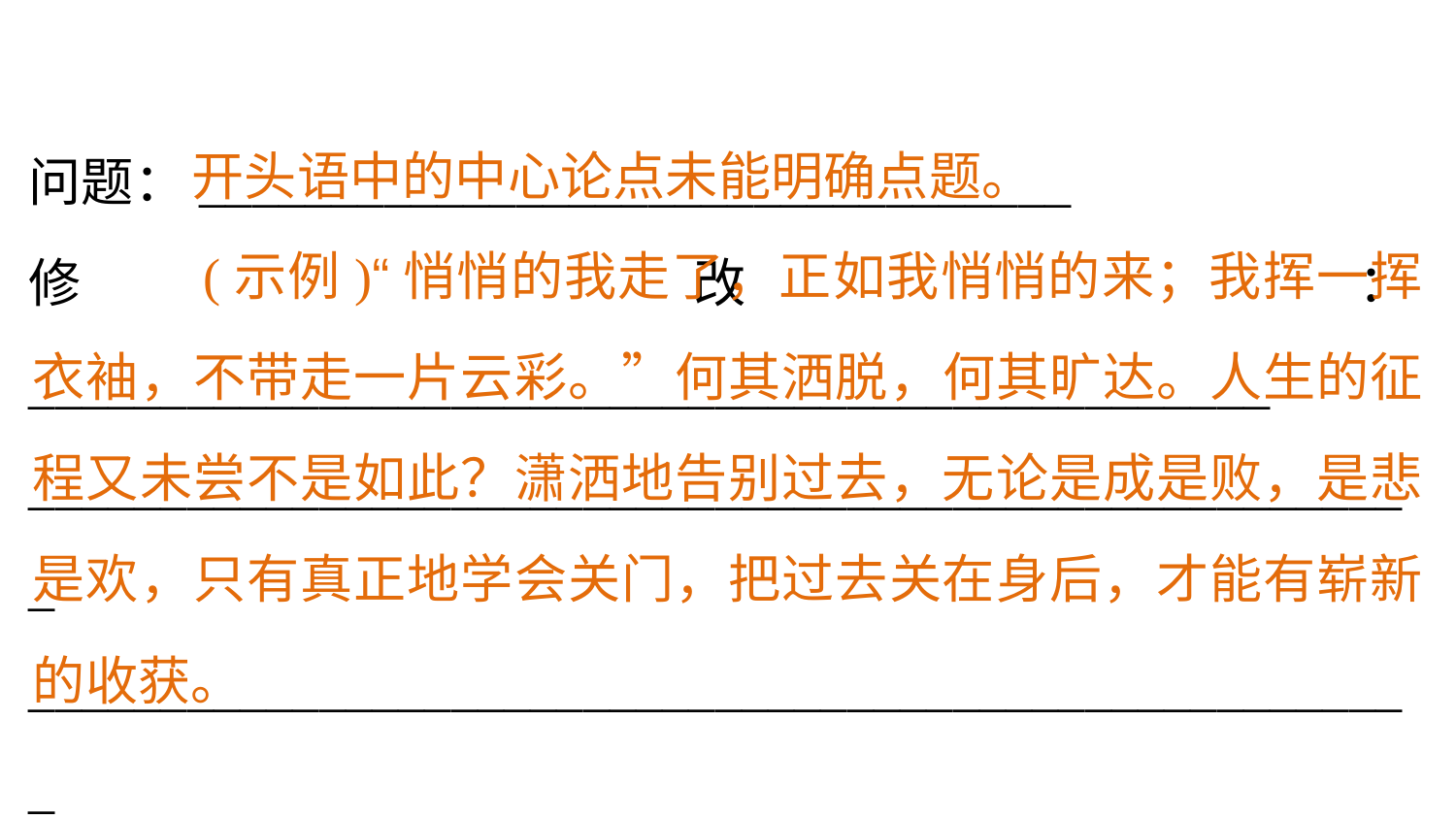

开头语中的中心论点未能明确点题。
问题：_________________________________
修改：_______________________________________________
_____________________________________________________
_____________________________________________________
_____________________________________________________
_________
            (示例)“悄悄的我走了，正如我悄悄的来；我挥一挥衣袖，不带走一片云彩。”何其洒脱，何其旷达。人生的征程又未尝不是如此？潇洒地告别过去，无论是成是败，是悲是欢，只有真正地学会关门，把过去关在身后，才能有崭新的收获。